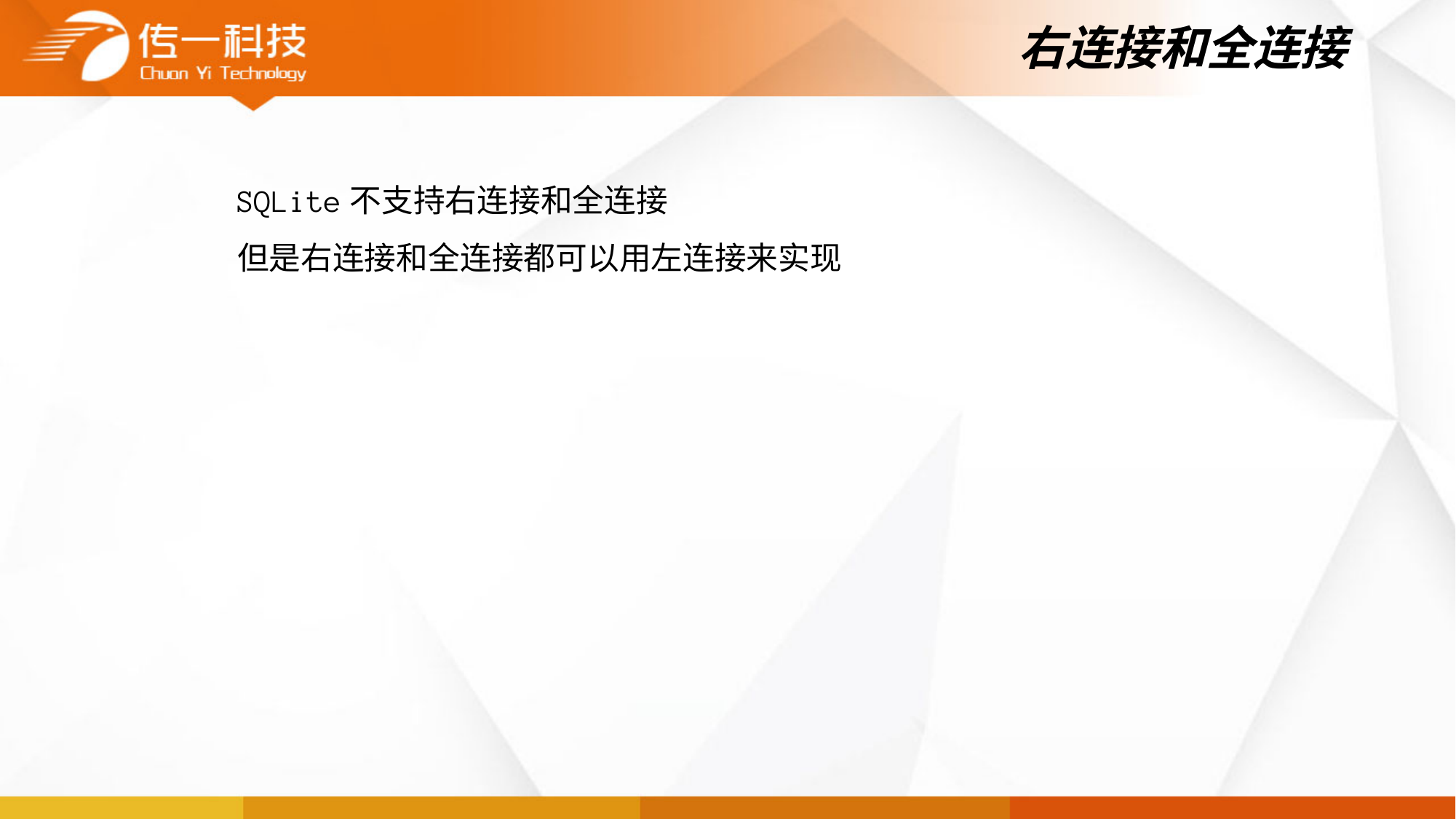

# 右连接和全连接
SQLite不支持右连接和全连接
但是右连接和全连接都可以用左连接来实现